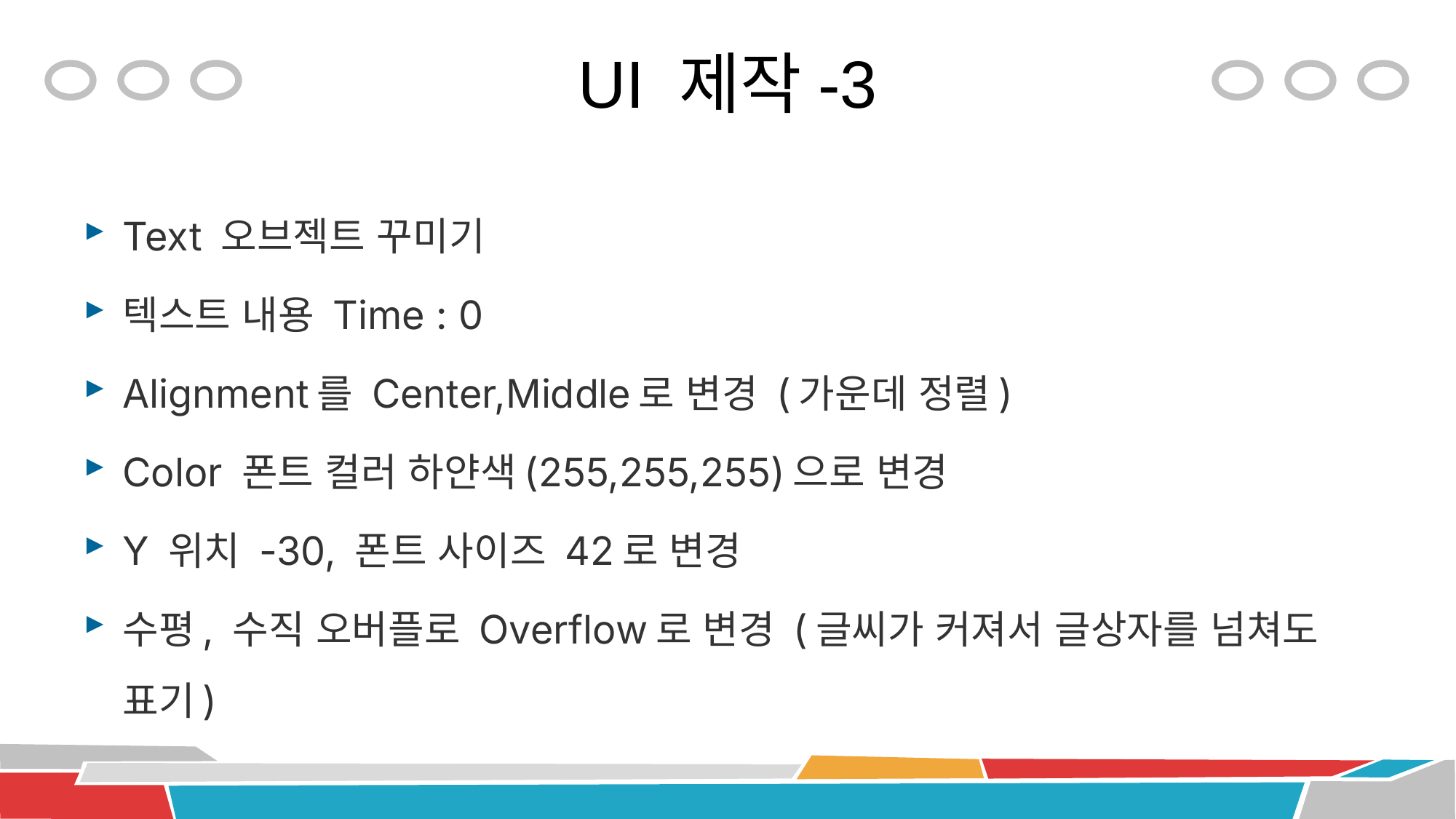

# UI 제작-3
Text 오브젝트 꾸미기
텍스트 내용 Time : 0
Alignment를 Center,Middle로 변경 (가운데 정렬)
Color 폰트 컬러 하얀색(255,255,255)으로 변경
Y 위치 -30, 폰트 사이즈 42로 변경
수평, 수직 오버플로 Overflow로 변경 (글씨가 커져서 글상자를 넘쳐도 표기)